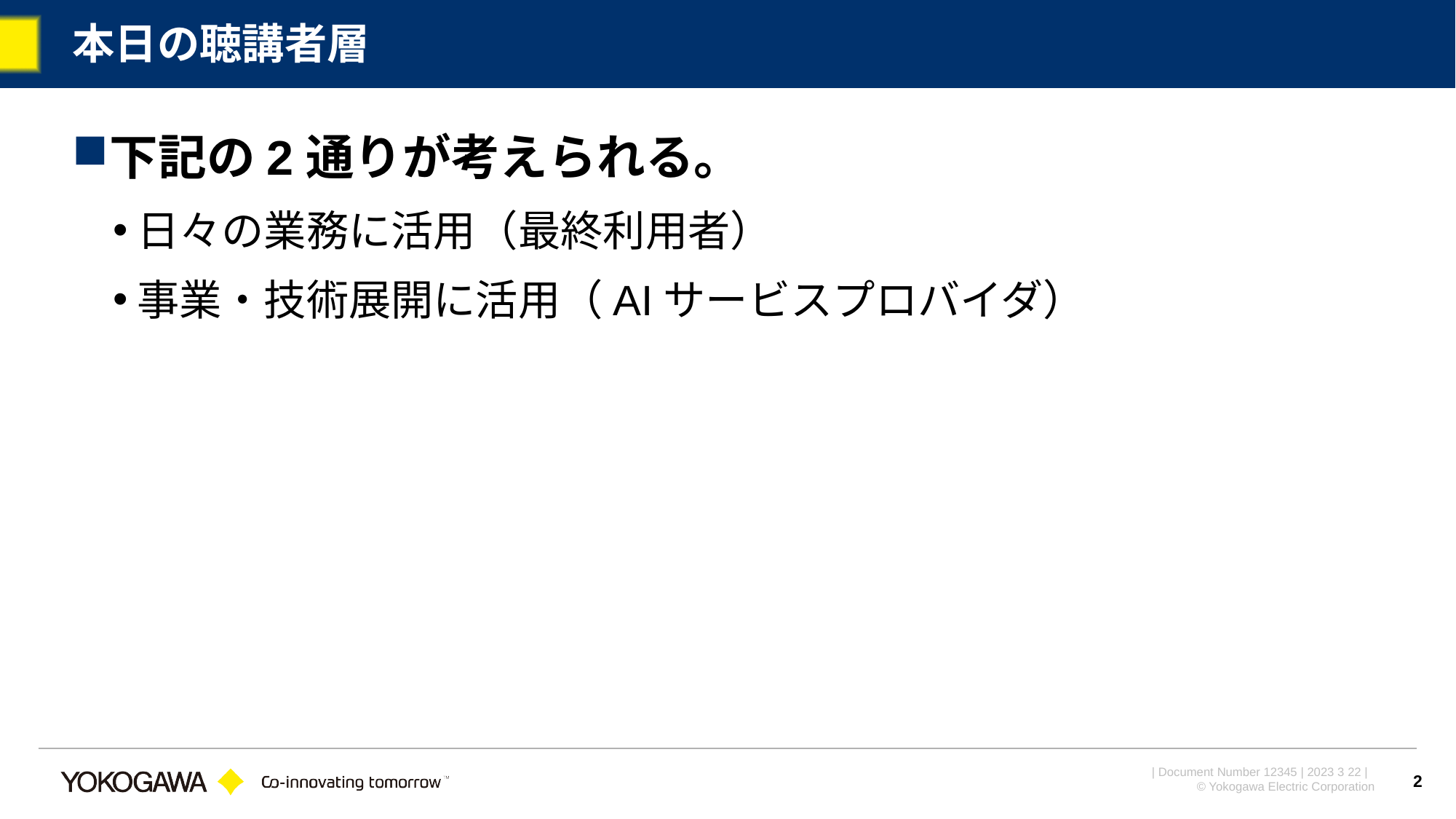

# 本日の聴講者層
下記の2通りが考えられる。
日々の業務に活用（最終利用者）
事業・技術展開に活用（AIサービスプロバイダ）
2